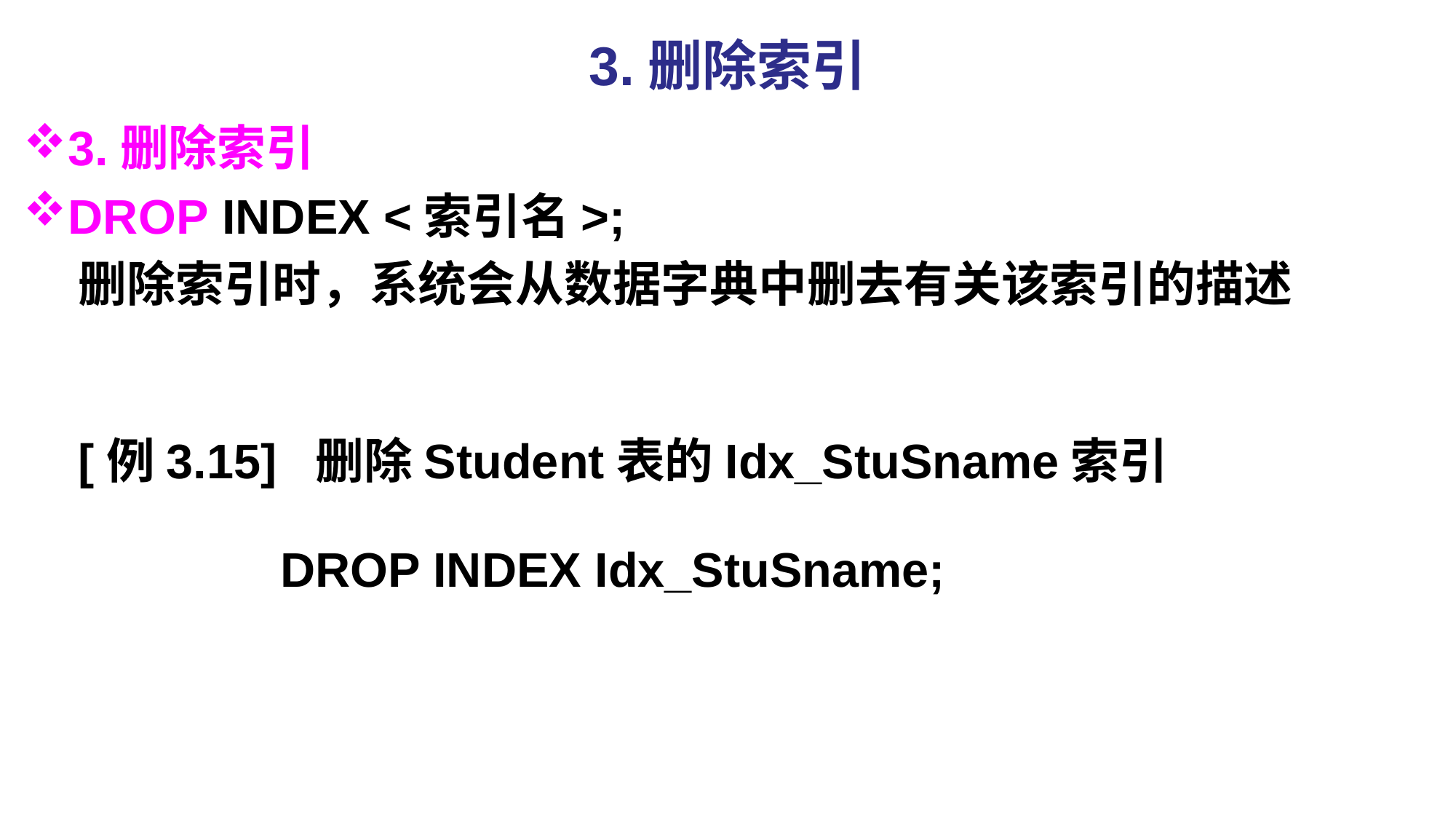

3.删除索引
3.删除索引
DROP INDEX <索引名>;
删除索引时，系统会从数据字典中删去有关该索引的描述

[例3.15]  删除Student表的Idx_StuSname索引
               DROP INDEX Idx_StuSname;